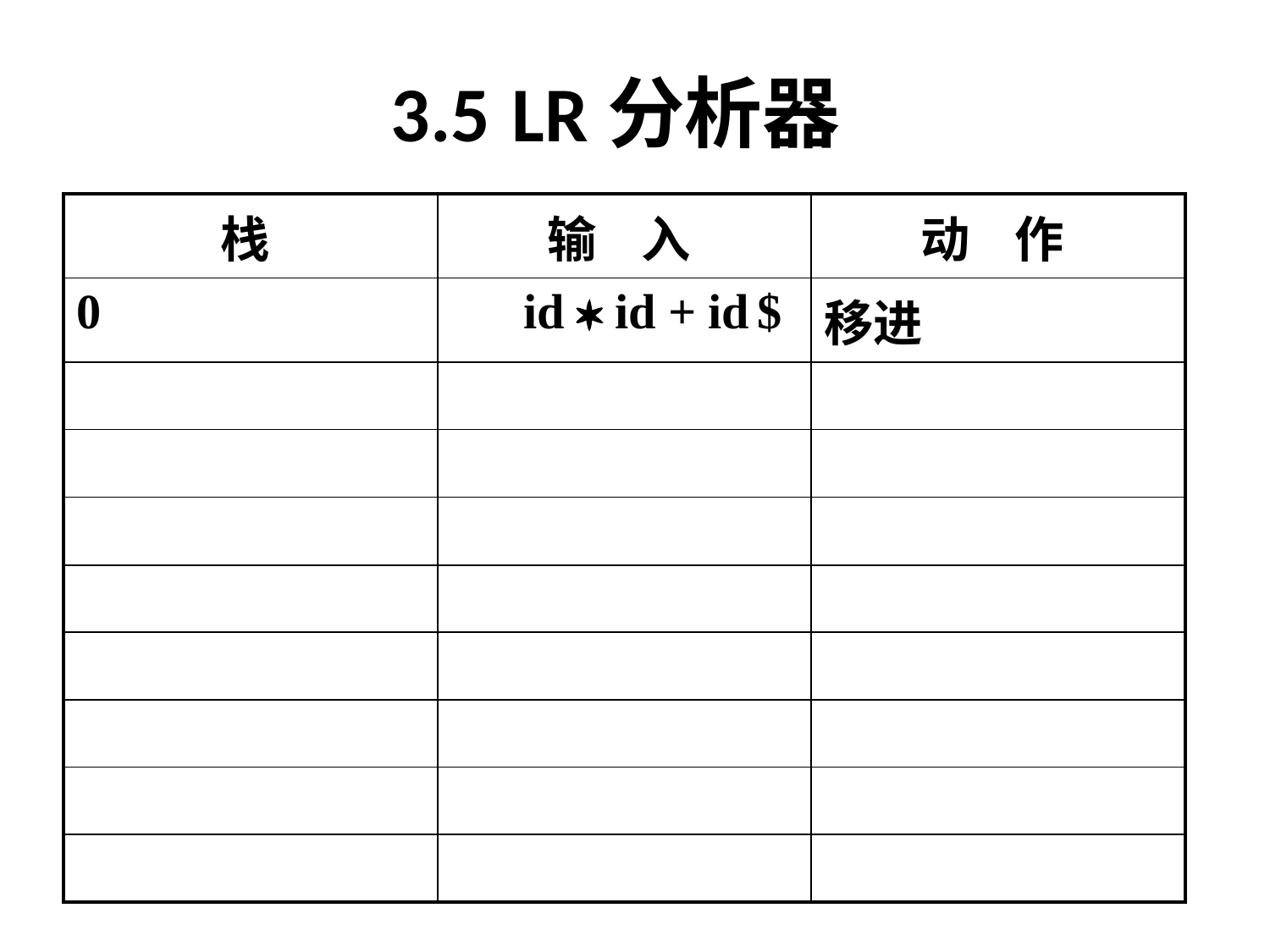

# 3.5 LR分析器
| 栈 | 输 入 | 动 作 |
| --- | --- | --- |
| 0 | id ∗ id + id $ | 移进 |
|  |  |  |
|  |  |  |
|  |  |  |
|  |  |  |
|  |  |  |
|  |  |  |
|  |  |  |
|  |  |  |